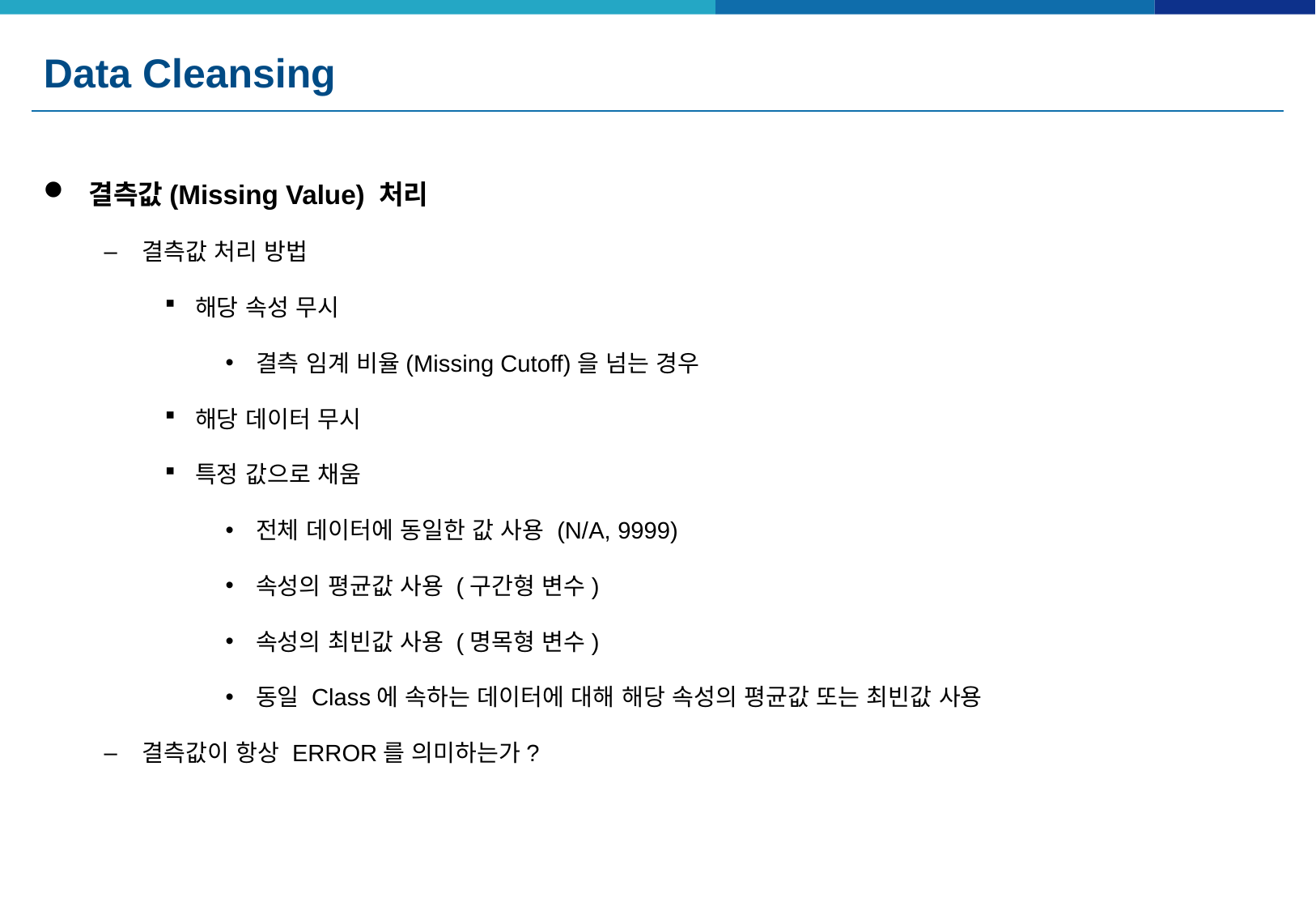

# Data Cleansing
결측값(Missing Value) 처리
결측값 처리 방법
해당 속성 무시
결측 임계 비율(Missing Cutoff)을 넘는 경우
해당 데이터 무시
특정 값으로 채움
전체 데이터에 동일한 값 사용 (N/A, 9999)
속성의 평균값 사용 (구간형 변수)
속성의 최빈값 사용 (명목형 변수)
동일 Class에 속하는 데이터에 대해 해당 속성의 평균값 또는 최빈값 사용
결측값이 항상 ERROR를 의미하는가?